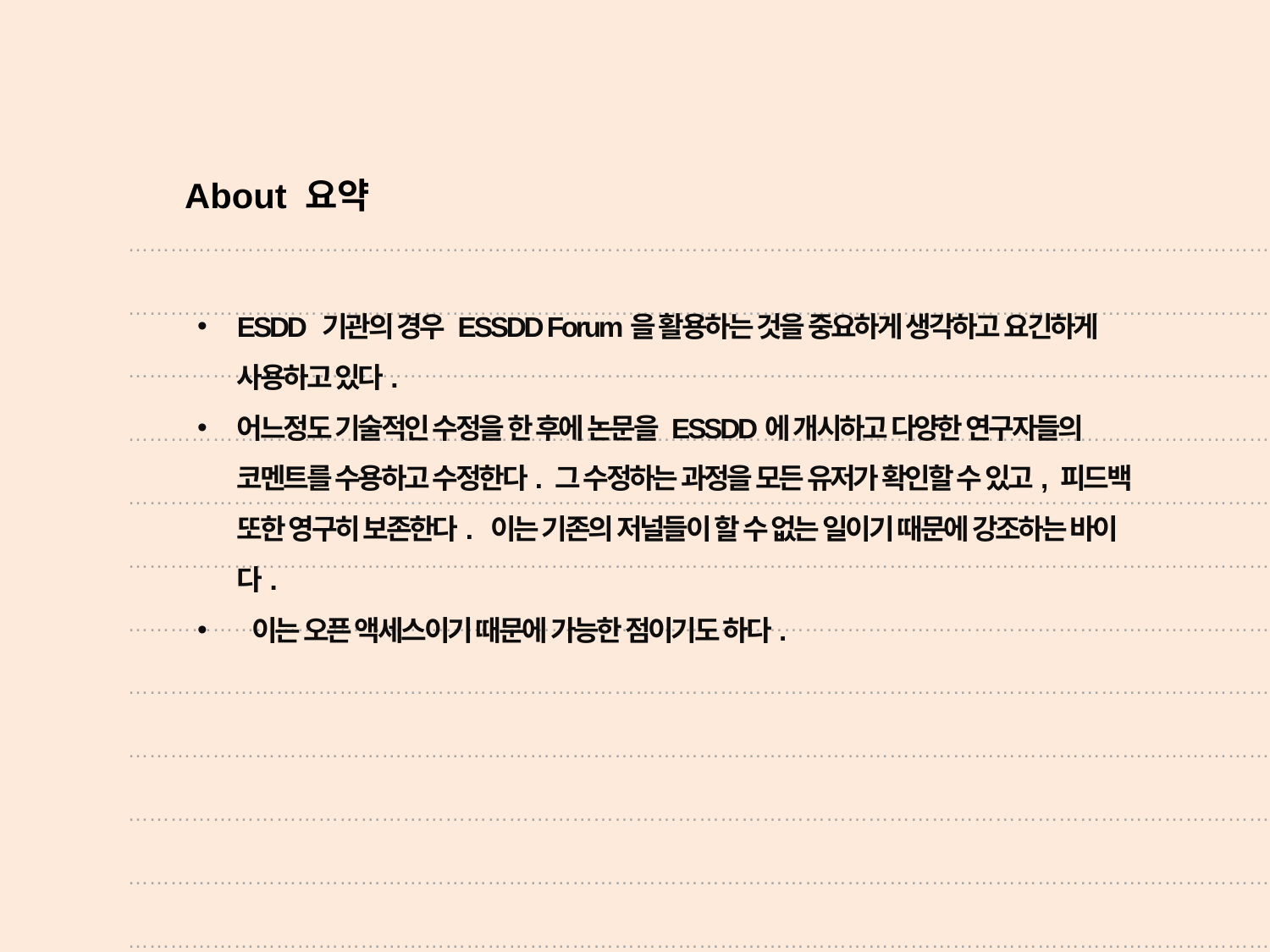

About 요약
ESDD 기관의 경우 ESSDD Forum을 활용하는 것을 중요하게 생각하고 요긴하게 사용하고 있다.
어느정도 기술적인 수정을 한 후에 논문을 ESSDD에 개시하고 다양한 연구자들의 코멘트를 수용하고 수정한다. 그 수정하는 과정을 모든 유저가 확인할 수 있고, 피드백 또한 영구히 보존한다.  이는 기존의 저널들이 할 수 없는 일이기 때문에 강조하는 바이다.
 이는 오픈 액세스이기 때문에 가능한 점이기도 하다.